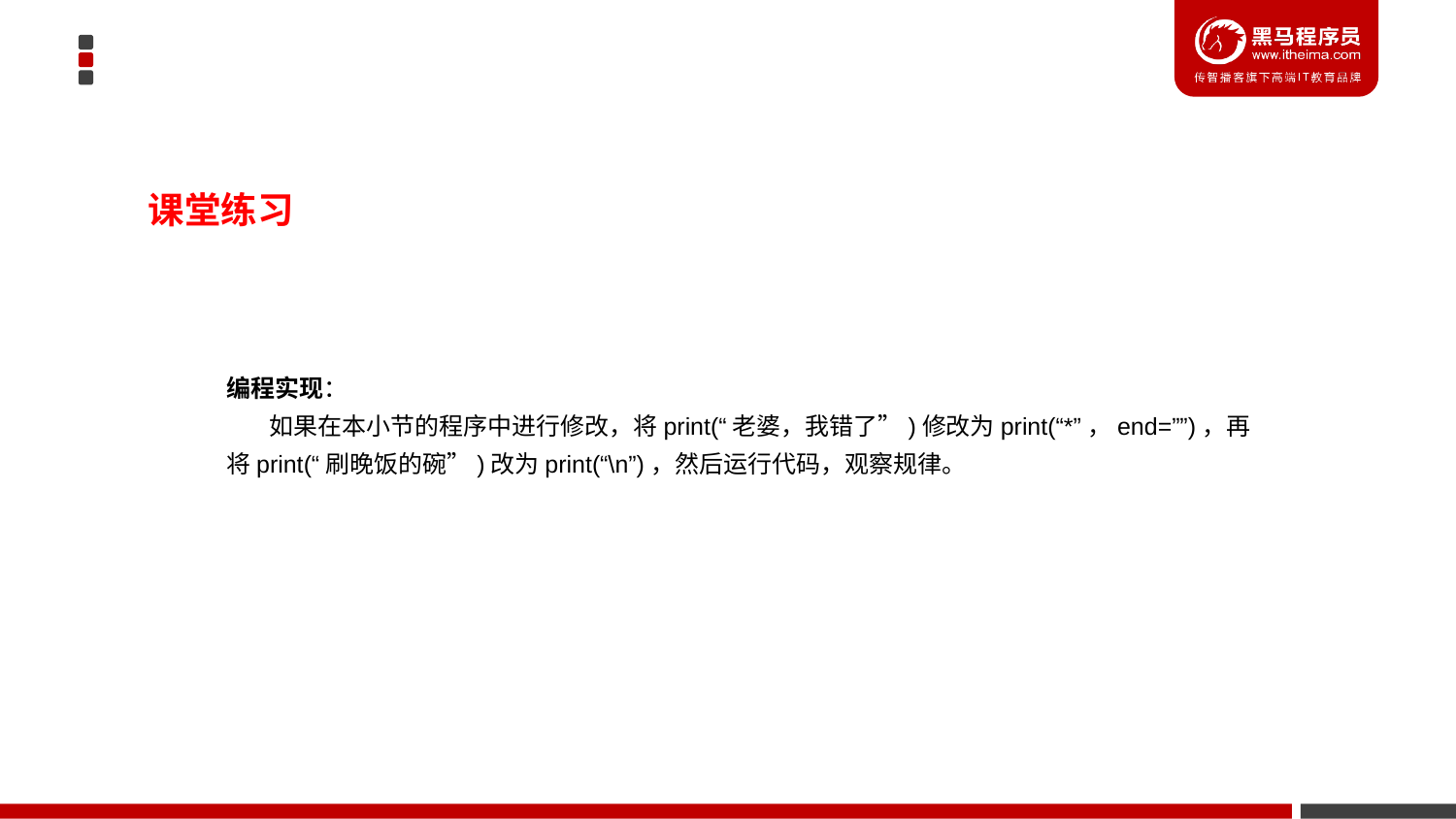

课堂练习
编程实现：
       如果在本小节的程序中进行修改，将print(“老婆，我错了”)修改为print(“*”，end=””)，再将print(“刷晚饭的碗”)改为print(“\n”)，然后运行代码，观察规律。